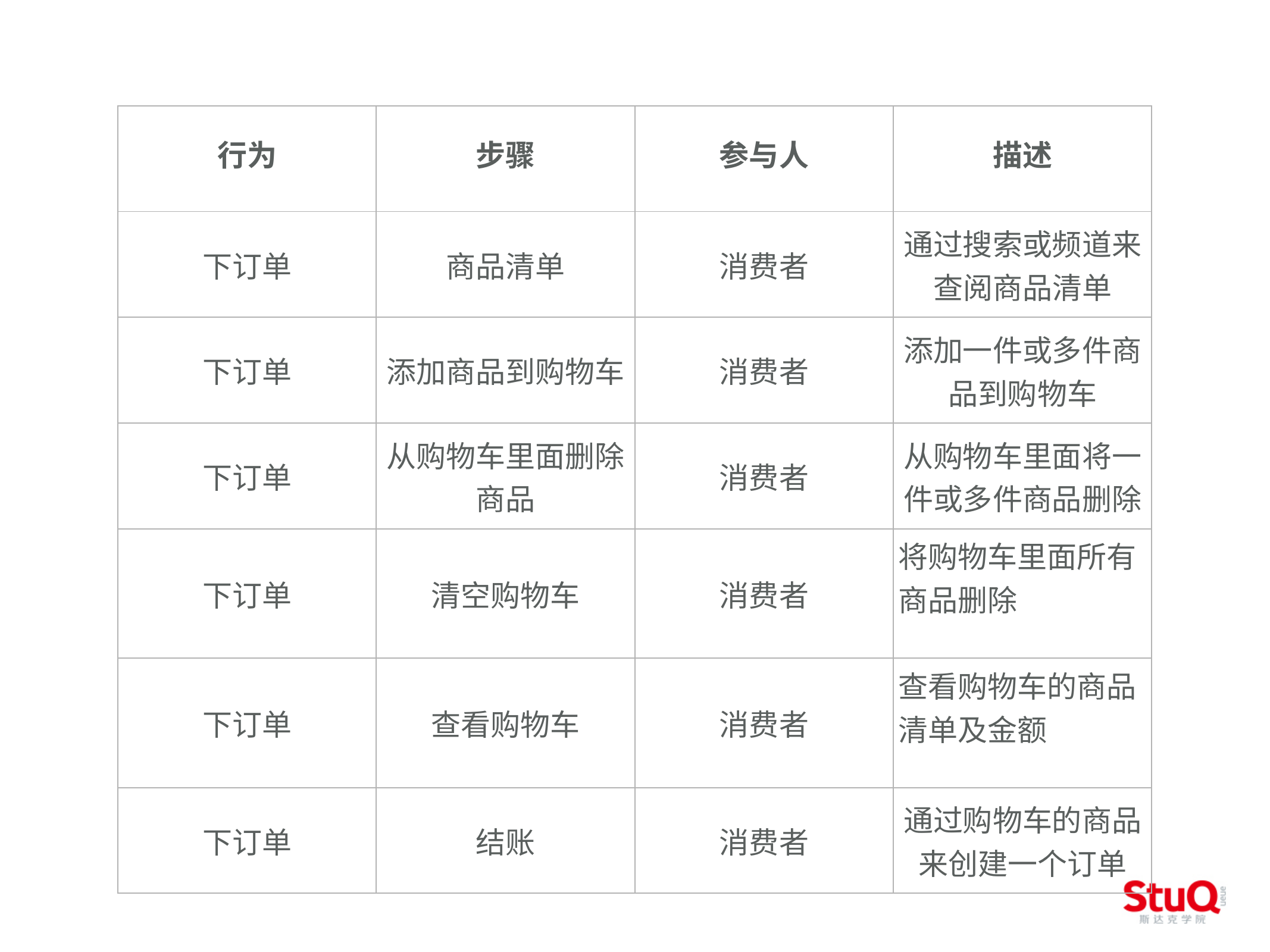

| 行为 | 步骤 | 参与人 | 描述 |
| --- | --- | --- | --- |
| 下订单 | 商品清单 | 消费者 | 通过搜索或频道来查阅商品清单 |
| 下订单 | 添加商品到购物车 | 消费者 | 添加一件或多件商品到购物车 |
| 下订单 | 从购物车里面删除商品 | 消费者 | 从购物车里面将一件或多件商品删除 |
| 下订单 | 清空购物车 | 消费者 | 将购物车里面所有商品删除 |
| 下订单 | 查看购物车 | 消费者 | 查看购物车的商品清单及金额 |
| 下订单 | 结账 | 消费者 | 通过购物车的商品来创建一个订单 |